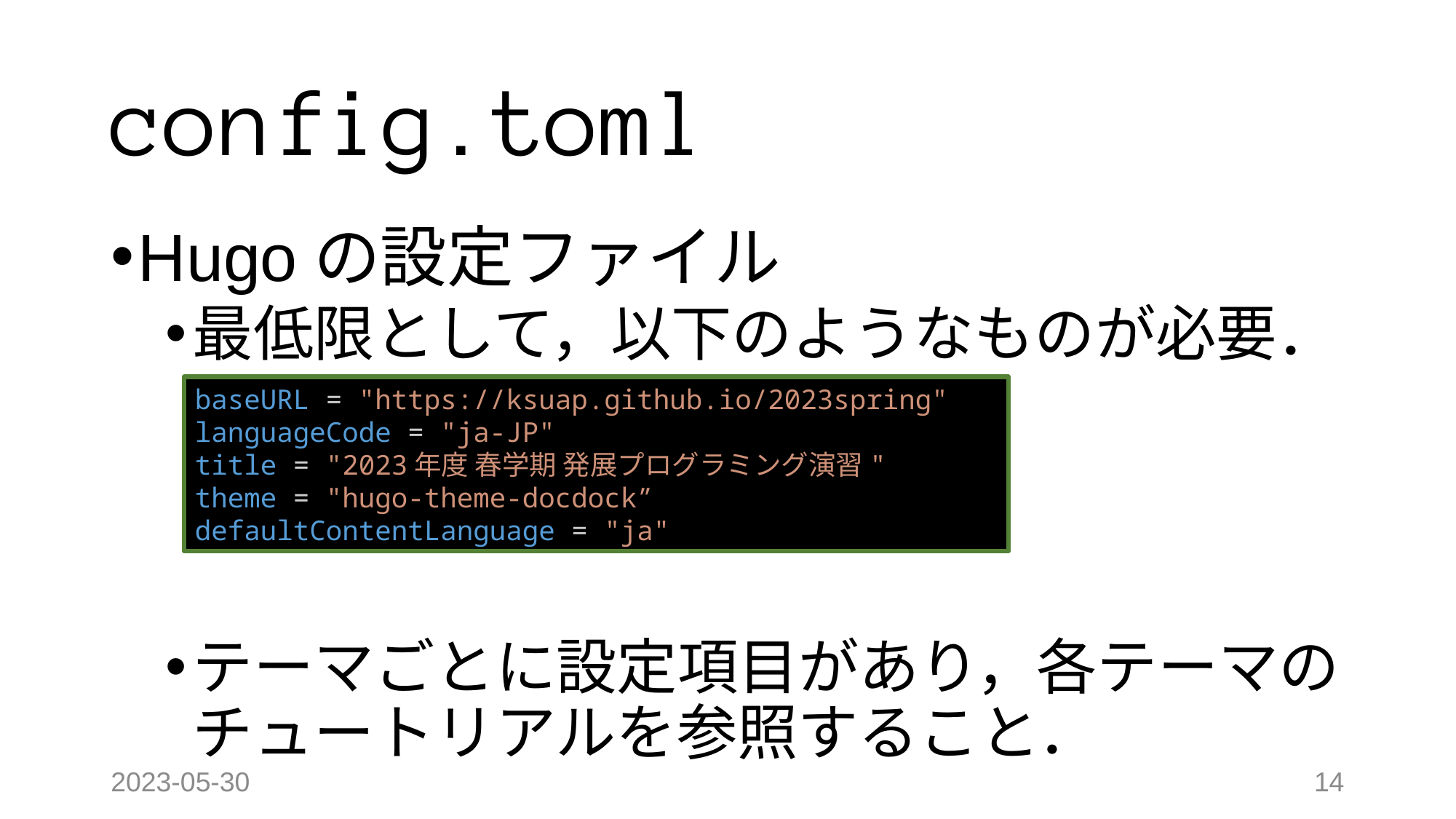

# config.toml
Hugoの設定ファイル
最低限として，以下のようなものが必要．

テーマごとに設定項目があり，各テーマのチュートリアルを参照すること．
baseURL = "https://ksuap.github.io/2023spring"
languageCode = "ja-JP"
title = "2023年度 春学期 発展プログラミング演習"
theme = "hugo-theme-docdock”
defaultContentLanguage = "ja"
2023-05-30
14